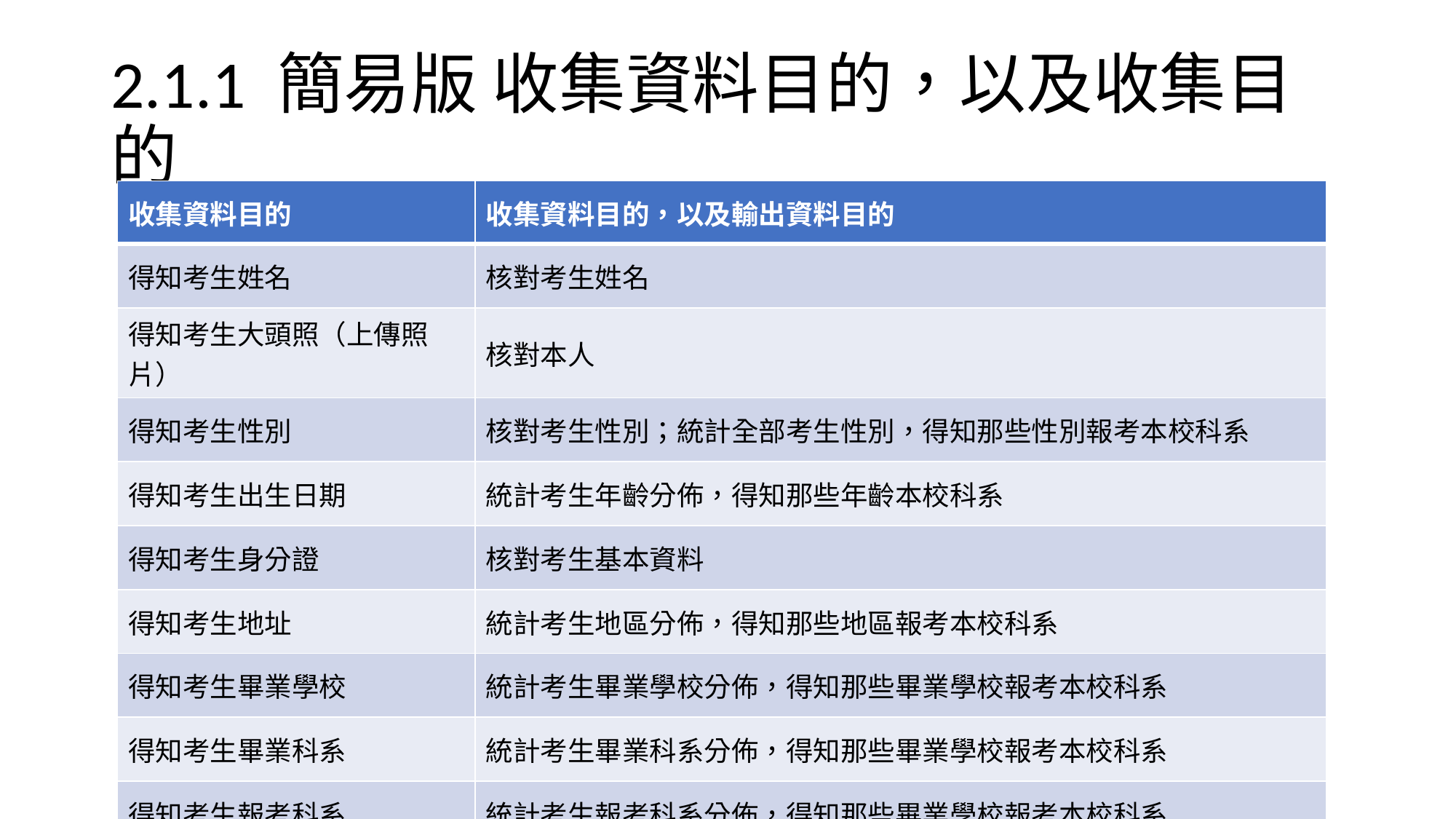

# 2.1.1 簡易版 收集資料目的，以及收集目的
| 收集資料目的 | 收集資料目的，以及輸出資料目的 |
| --- | --- |
| 得知考生姓名 | 核對考生姓名 |
| 得知考生大頭照（上傳照片） | 核對本人 |
| 得知考生性別 | 核對考生性別；統計全部考生性別，得知那些性別報考本校科系 |
| 得知考生出生日期 | 統計考生年齡分佈，得知那些年齡本校科系 |
| 得知考生身分證 | 核對考生基本資料 |
| 得知考生地址 | 統計考生地區分佈，得知那些地區報考本校科系 |
| 得知考生畢業學校 | 統計考生畢業學校分佈，得知那些畢業學校報考本校科系 |
| 得知考生畢業科系 | 統計考生畢業科系分佈，得知那些畢業學校報考本校科系 |
| 得知考生報考科系 | 統計考生報考科系分佈，得知那些畢業學校報考本校科系 |